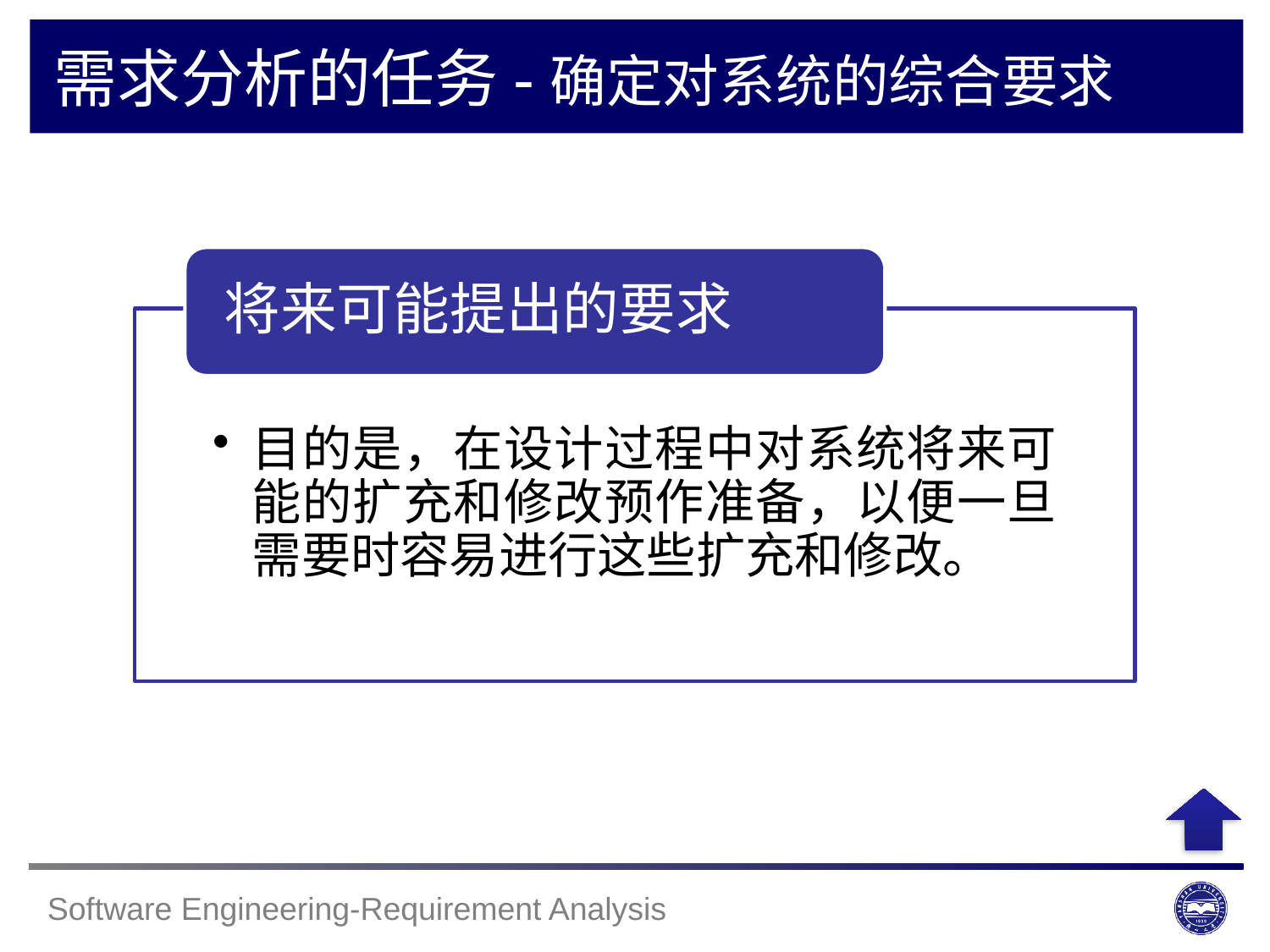

需求分析的任务-确定对系统的综合要求

目的是，在设计过程中对系统将来可能的扩充和修改预作准备，以便一旦需要时容易进行这些扩充和修改。
将来可能提出的要求